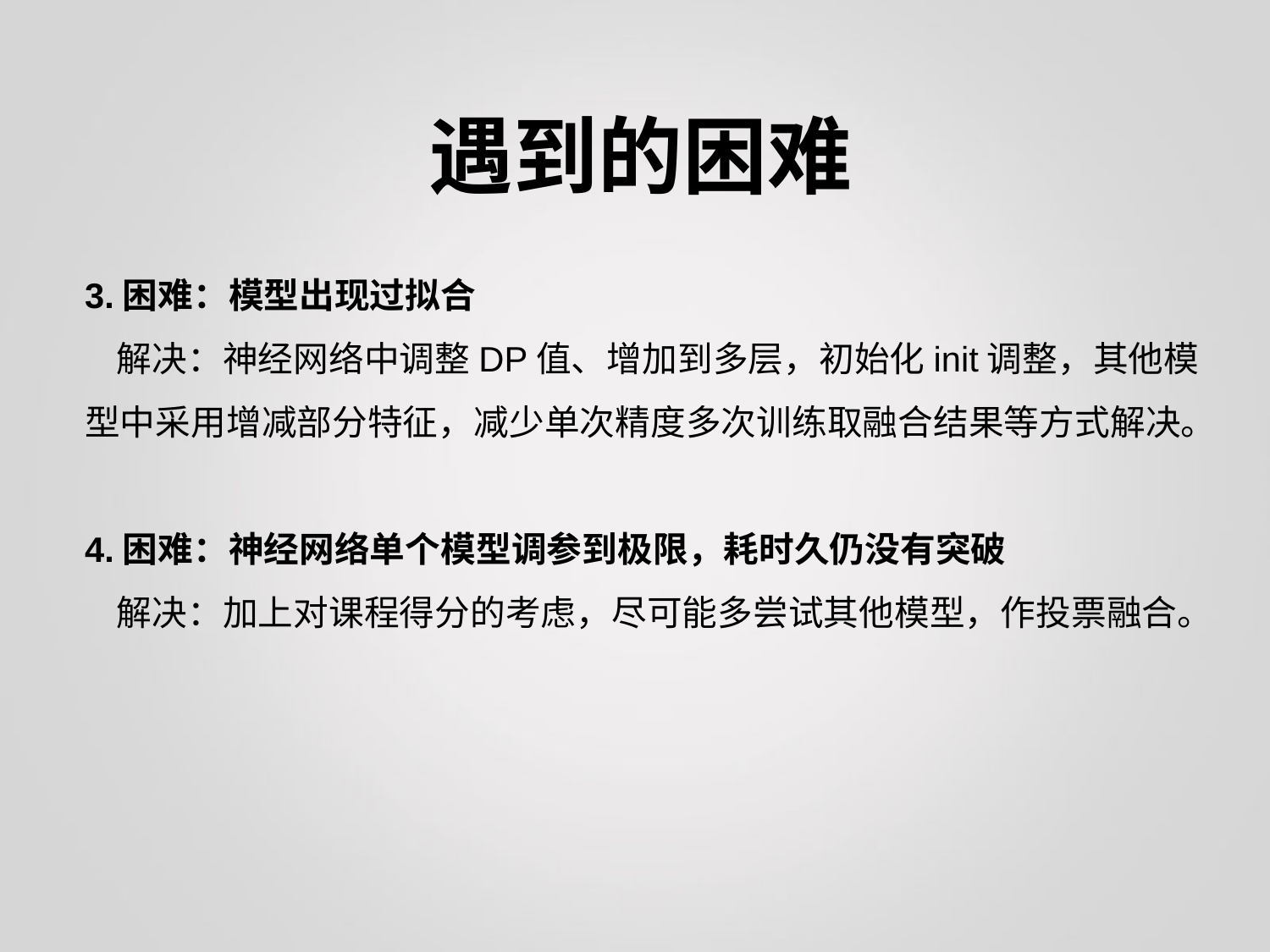

遇到的困难
3.困难：模型出现过拟合
   解决：神经网络中调整DP值、增加到多层，初始化init调整，其他模型中采用增减部分特征，减少单次精度多次训练取融合结果等方式解决。

4.困难：神经网络单个模型调参到极限，耗时久仍没有突破
   解决：加上对课程得分的考虑，尽可能多尝试其他模型，作投票融合。